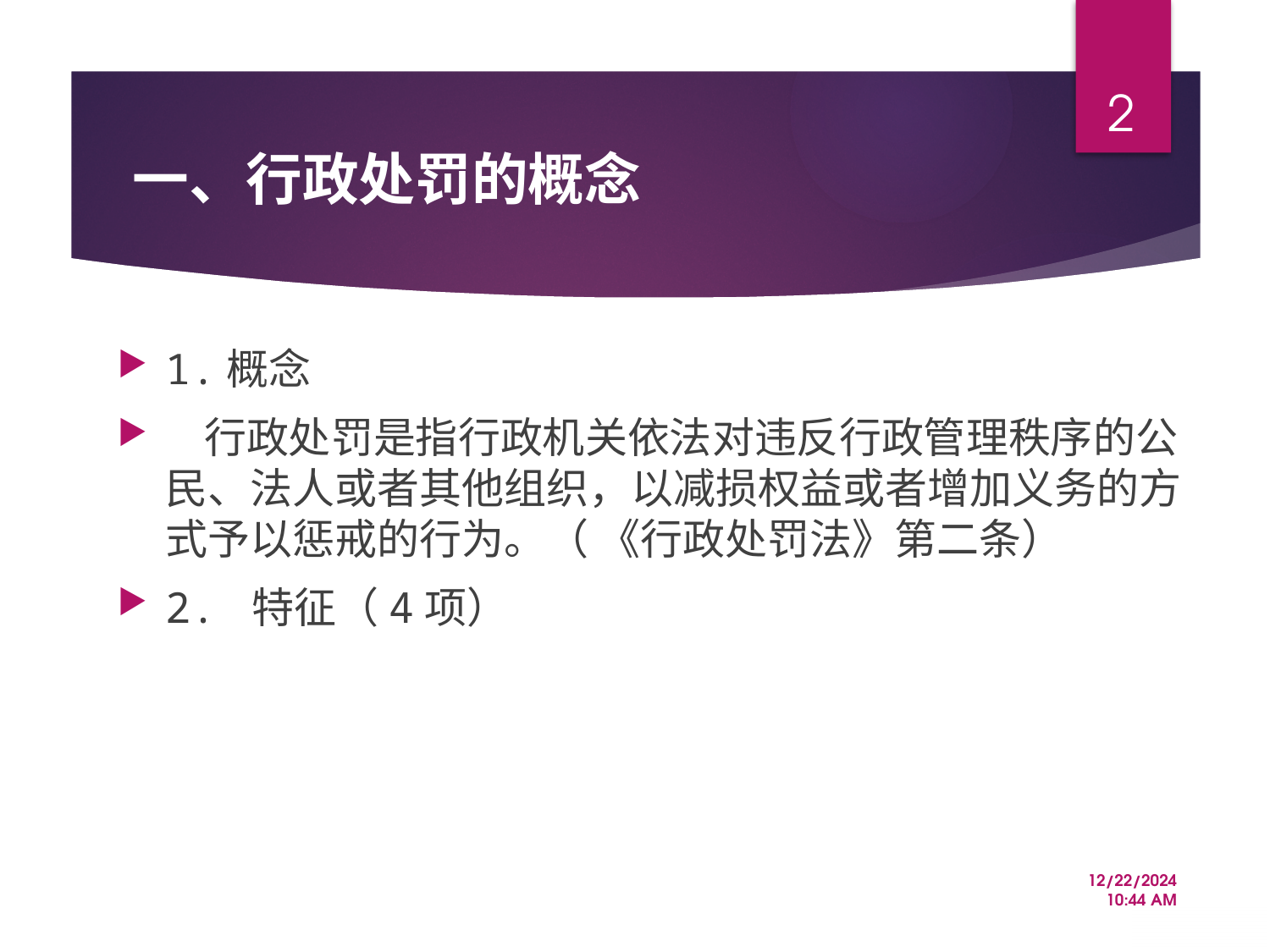

2
# 一、行政处罚的概念
1.概念
   行政处罚是指行政机关依法对违反行政管理秩序的公民、法人或者其他组织，以减损权益或者增加义务的方式予以惩戒的行为。（ 《行政处罚法》第二条）
2. 特征（4项）
12/22/2024 10:44 AM